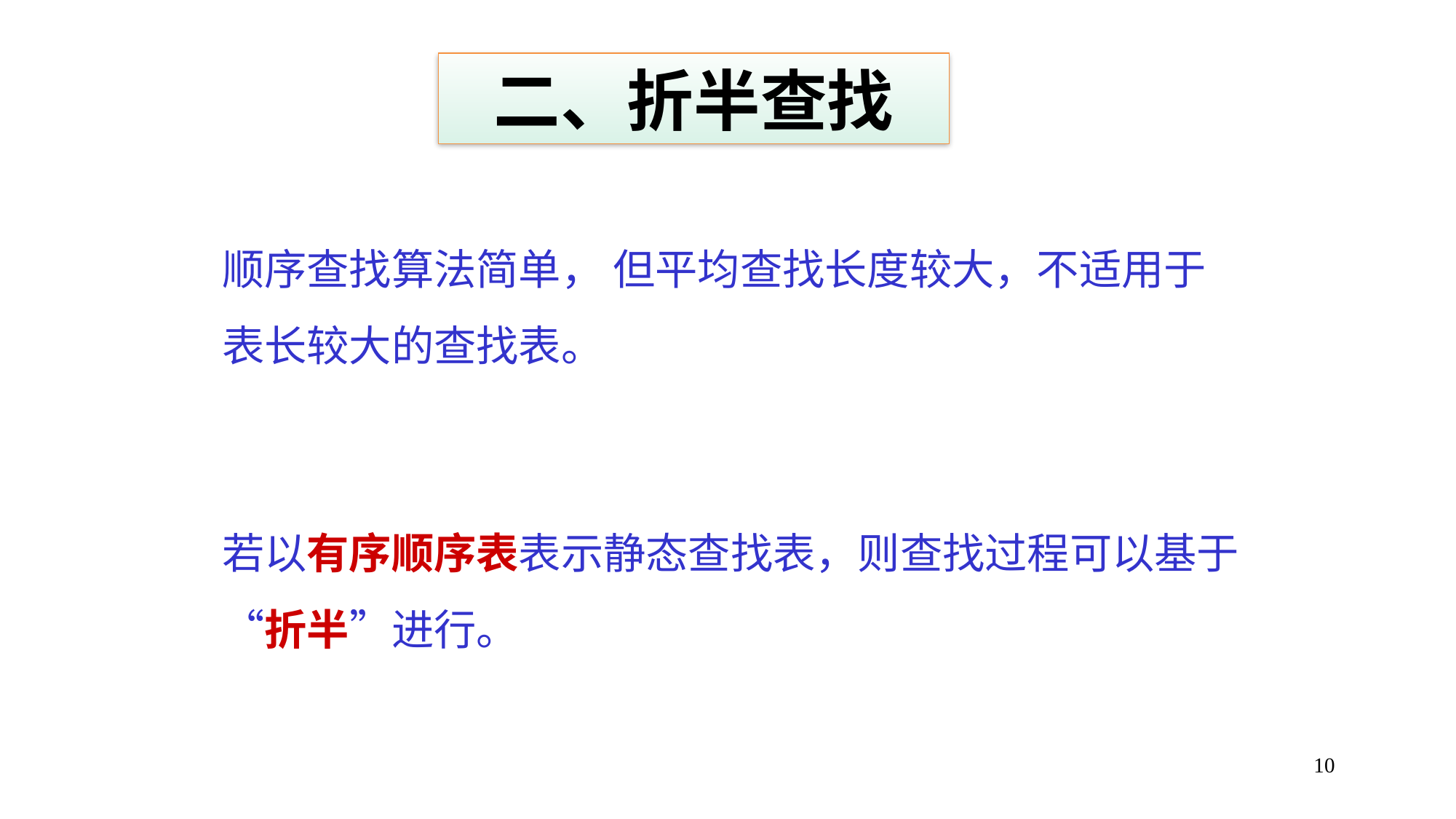

二、折半查找
顺序查找算法简单， 但平均查找长度较大，不适用于表长较大的查找表。
若以有序顺序表表示静态查找表，则查找过程可以基于“折半”进行。
10